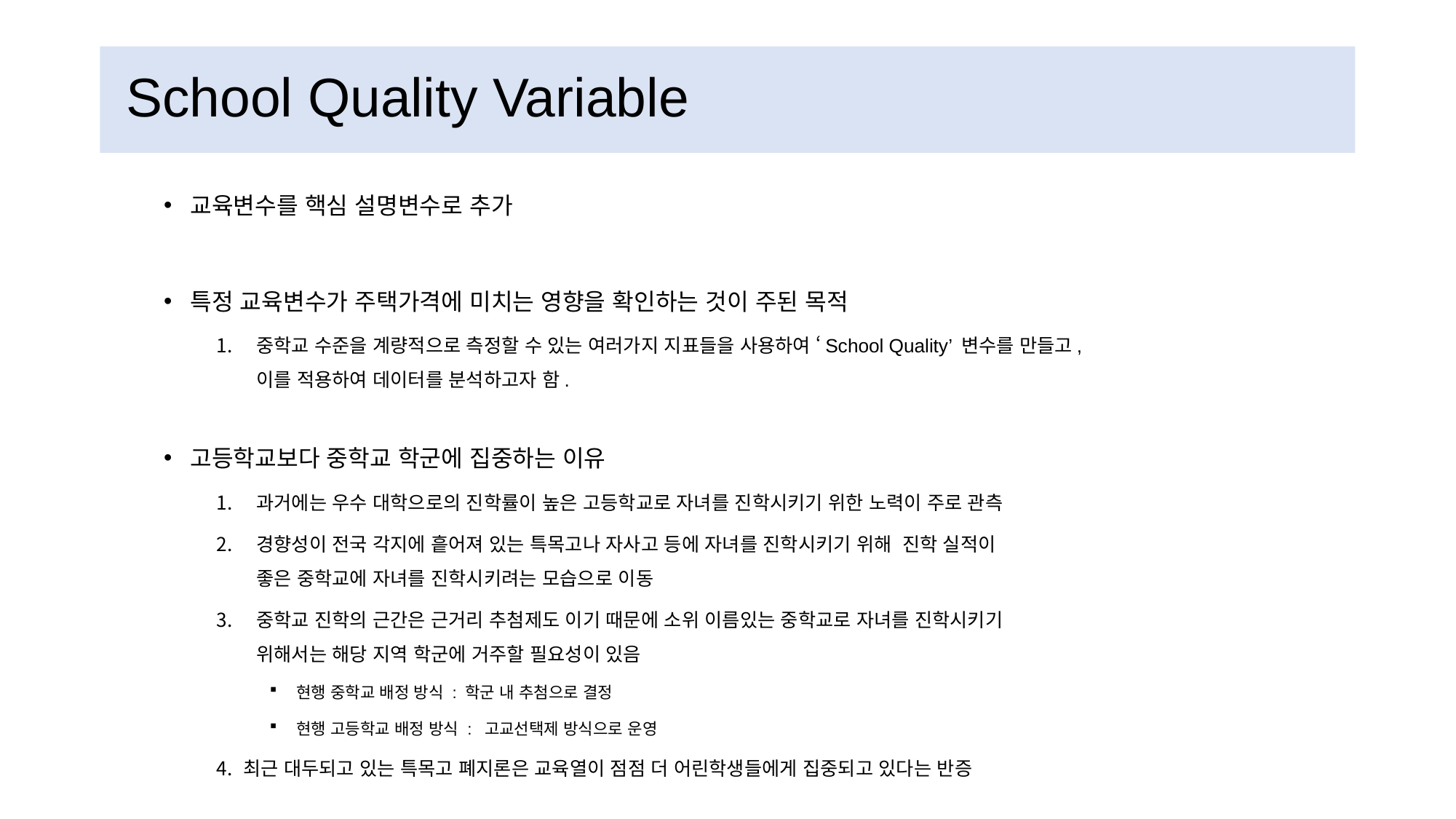

# School Quality Variable
교육변수를 핵심 설명변수로 추가

특정 교육변수가 주택가격에 미치는 영향을 확인하는 것이 주된 목적
중학교 수준을 계량적으로 측정할 수 있는 여러가지 지표들을 사용하여 ‘School Quality’ 변수를 만들고,
이를 적용하여 데이터를 분석하고자 함.
고등학교보다 중학교 학군에 집중하는 이유
과거에는 우수 대학으로의 진학률이 높은 고등학교로 자녀를 진학시키기 위한 노력이 주로 관측
경향성이 전국 각지에 흩어져 있는 특목고나 자사고 등에 자녀를 진학시키기 위해  진학 실적이
좋은 중학교에 자녀를 진학시키려는 모습으로 이동
중학교 진학의 근간은 근거리 추첨제도 이기 때문에 소위 이름있는 중학교로 자녀를 진학시키기
위해서는 해당 지역 학군에 거주할 필요성이 있음
현행 중학교 배정 방식 : 학군 내 추첨으로 결정
현행 고등학교 배정 방식 :  고교선택제 방식으로 운영
최근 대두되고 있는 특목고 폐지론은 교육열이 점점 더 어린학생들에게 집중되고 있다는 반증